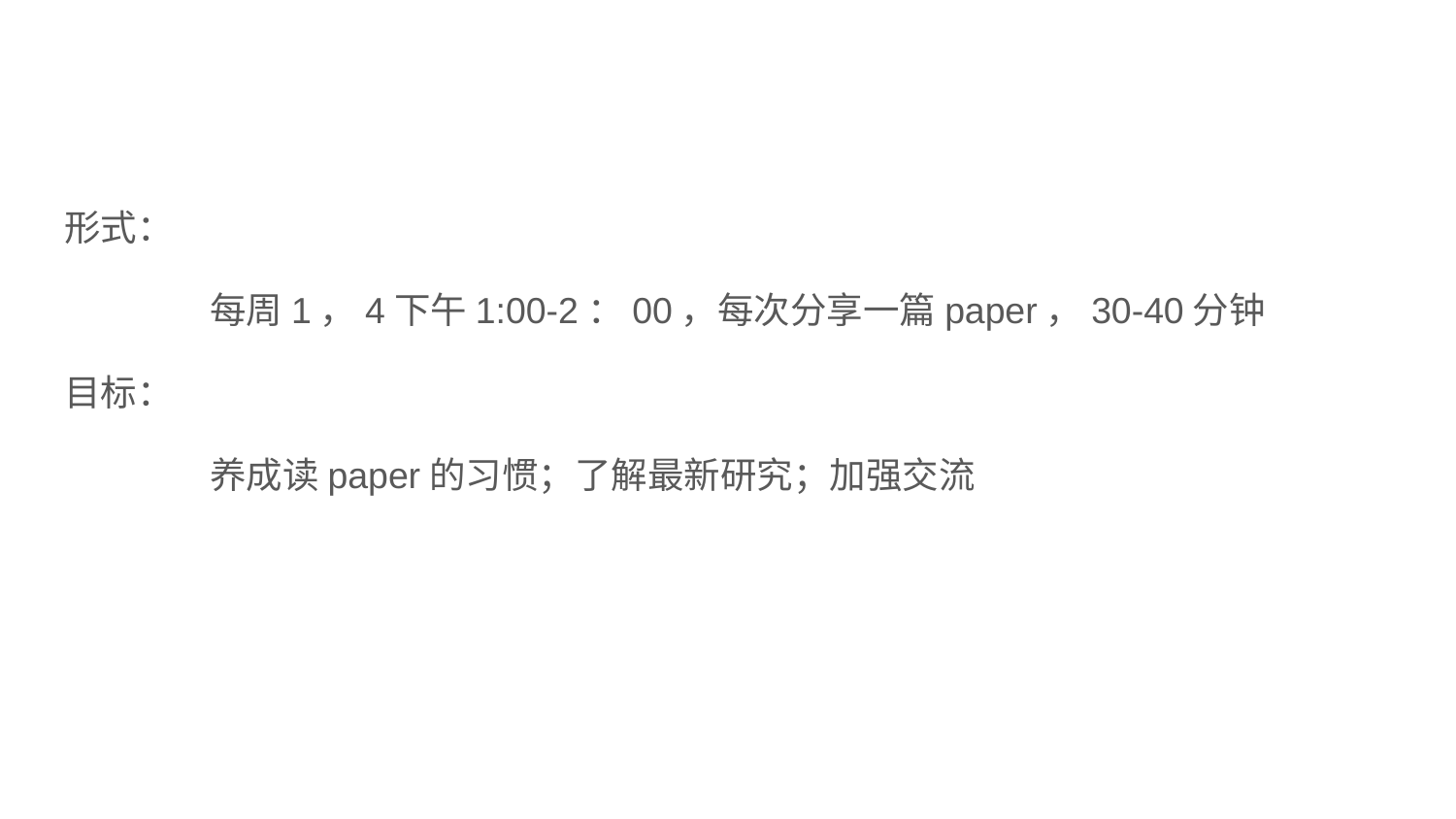

#
形式：
	每周1，4下午1:00-2：00，每次分享一篇paper，30-40分钟
目标：
	养成读paper的习惯；了解最新研究；加强交流